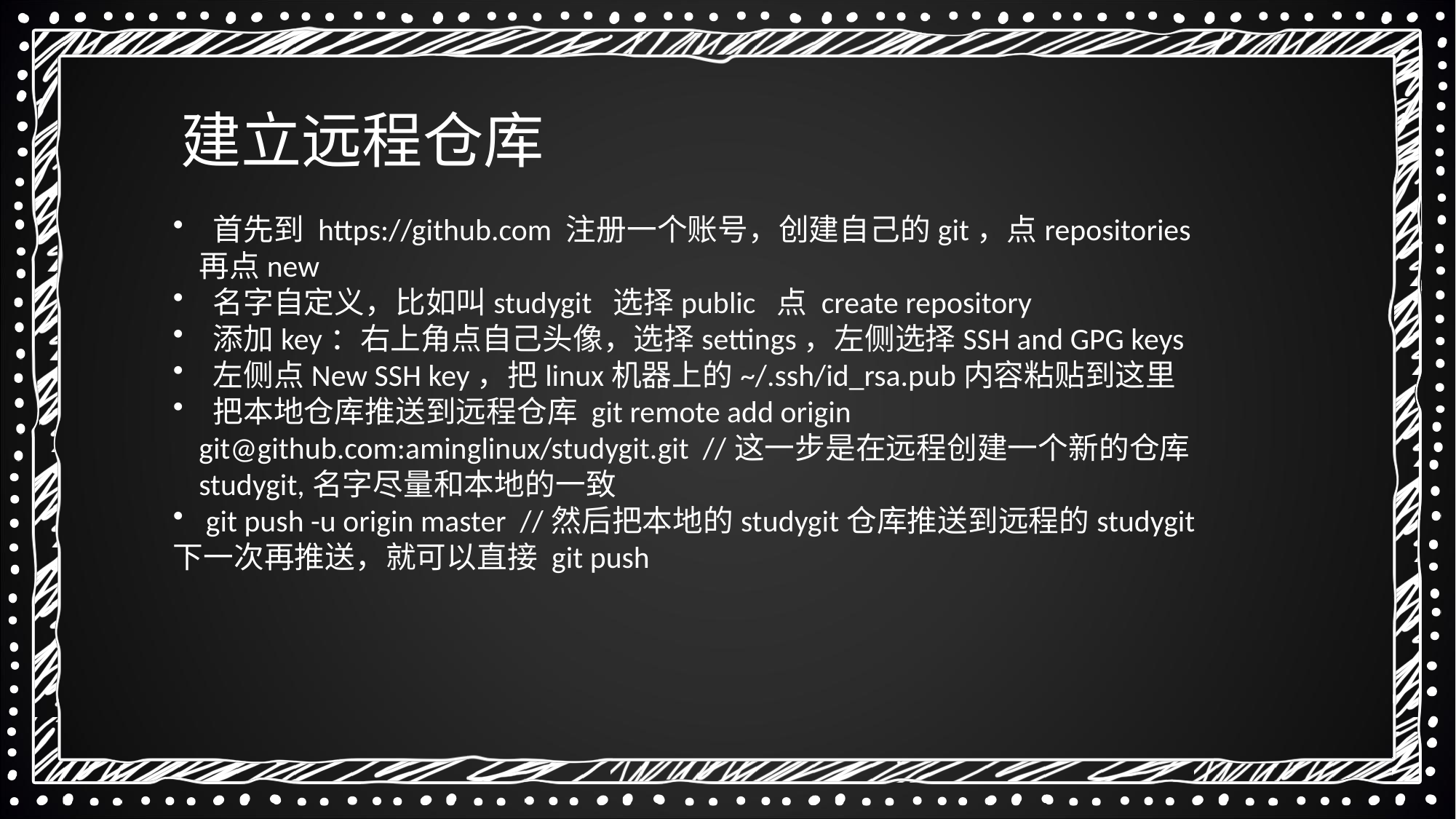

建立远程仓库
 首先到 https://github.com 注册一个账号，创建自己的git，点repositories 再点new
 名字自定义，比如叫studygit  选择public  点 create repository
 添加key：右上角点自己头像，选择settings，左侧选择SSH and GPG keys
 左侧点New SSH key，把linux机器上的~/.ssh/id_rsa.pub内容粘贴到这里
 把本地仓库推送到远程仓库 git remote add origin git@github.com:aminglinux/studygit.git  //这一步是在远程创建一个新的仓库studygit,名字尽量和本地的一致
 git push -u origin master  //然后把本地的studygit仓库推送到远程的studygit
下一次再推送，就可以直接 git push